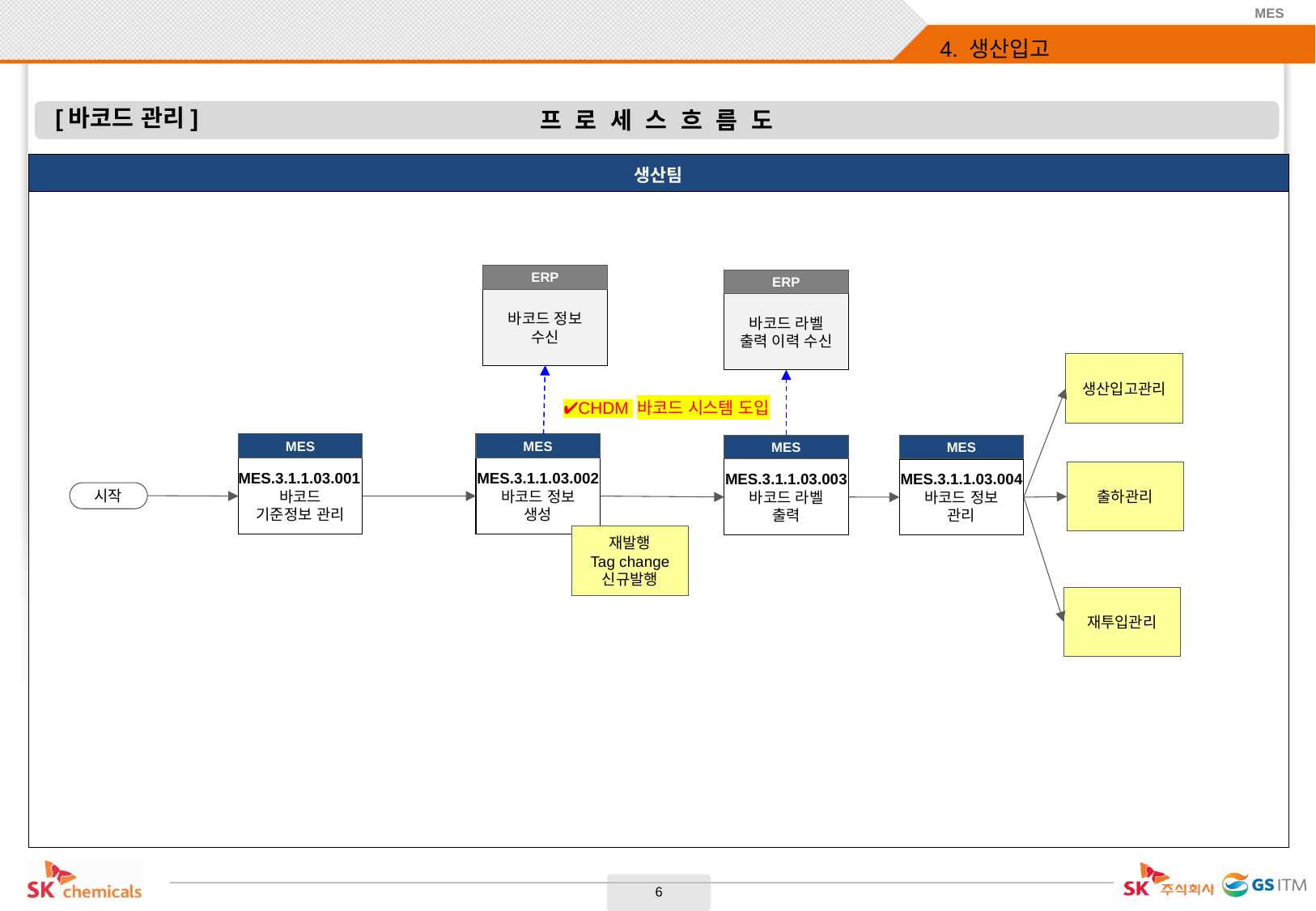

# 4. 생산입고
[바코드 관리]
| 생산팀 |
| --- |
|  |
ERP
ERP
바코드 정보
수신
바코드 라벨
출력 이력 수신
생산입고관리
✔CHDM 바코드 시스템 도입
MES
MES
MES
MES
MES.3.1.1.03.002 바코드 정보
생성
MES.3.1.1.03.001바코드
기준정보 관리
MES.3.1.1.03.003 바코드 라벨
출력
MES.3.1.1.03.004 바코드 정보
관리
출하관리
시작
재발행
Tag change
신규발행
재투입관리